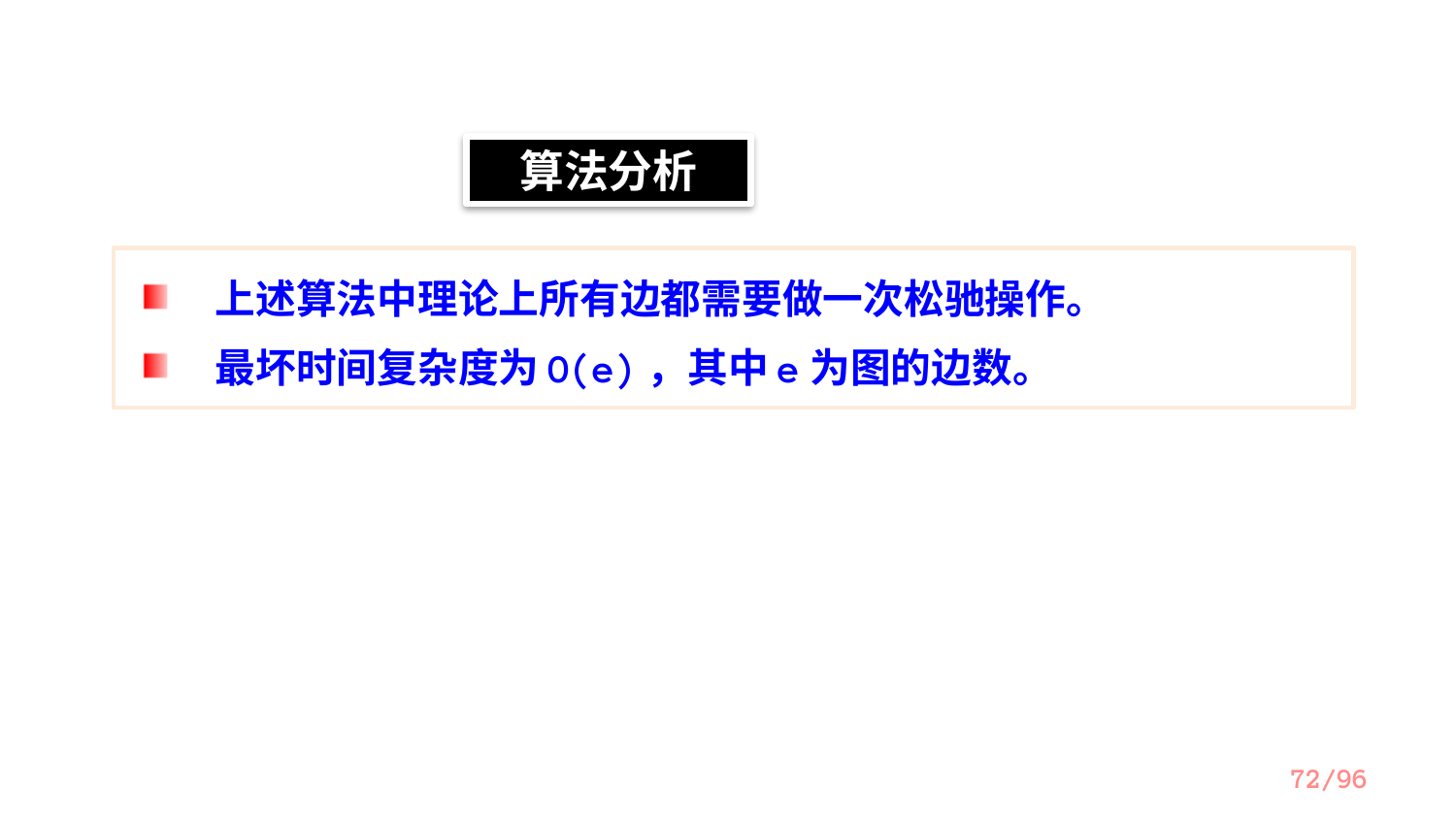

算法分析
上述算法中理论上所有边都需要做一次松驰操作。
最坏时间复杂度为O(e)，其中e为图的边数。
72/96